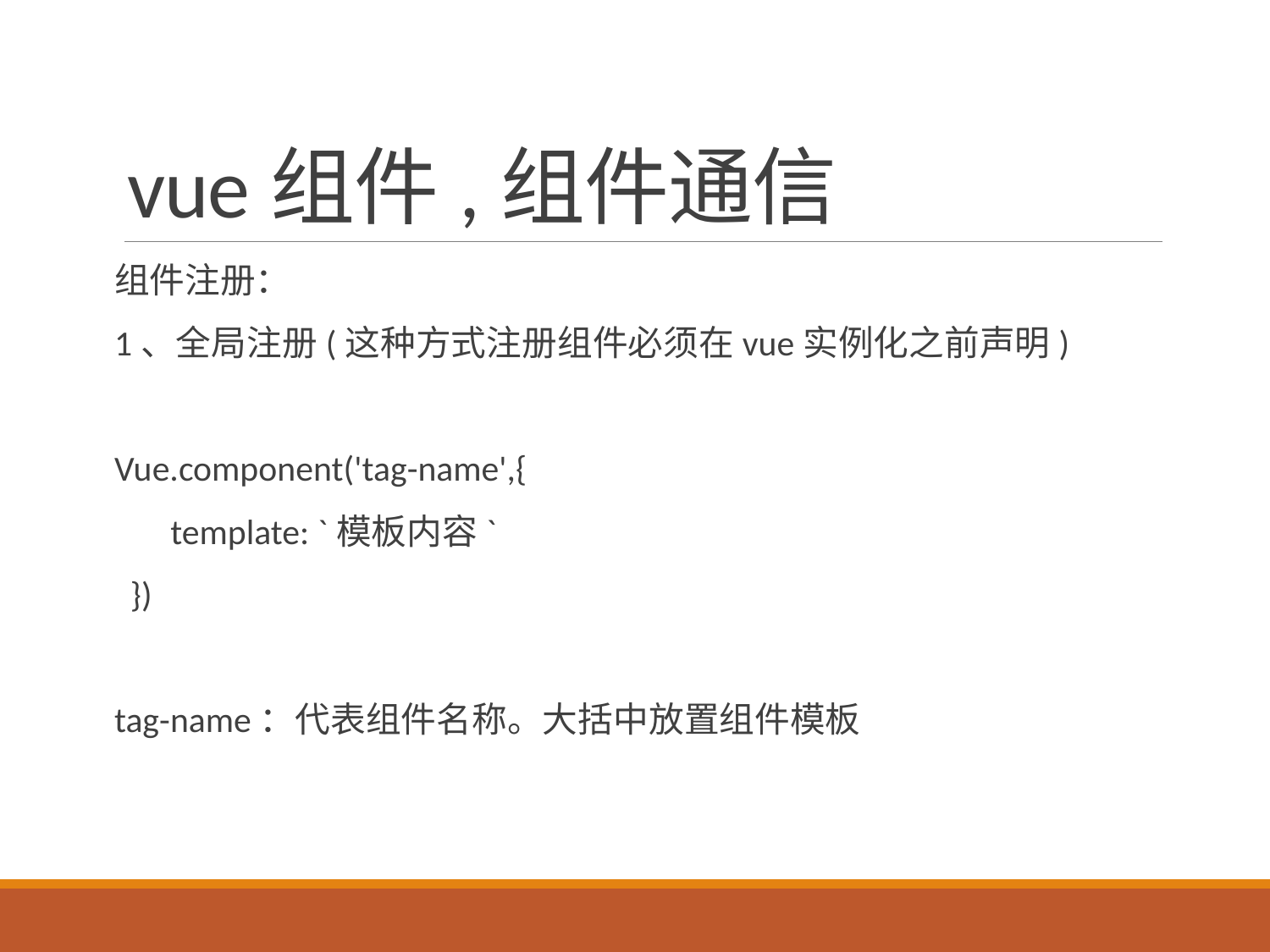

# vue组件,组件通信
组件注册：
1、全局注册(这种方式注册组件必须在vue实例化之前声明)

Vue.component('tag-name',{
       template: `模板内容`
  })

tag-name：代表组件名称。大括中放置组件模板